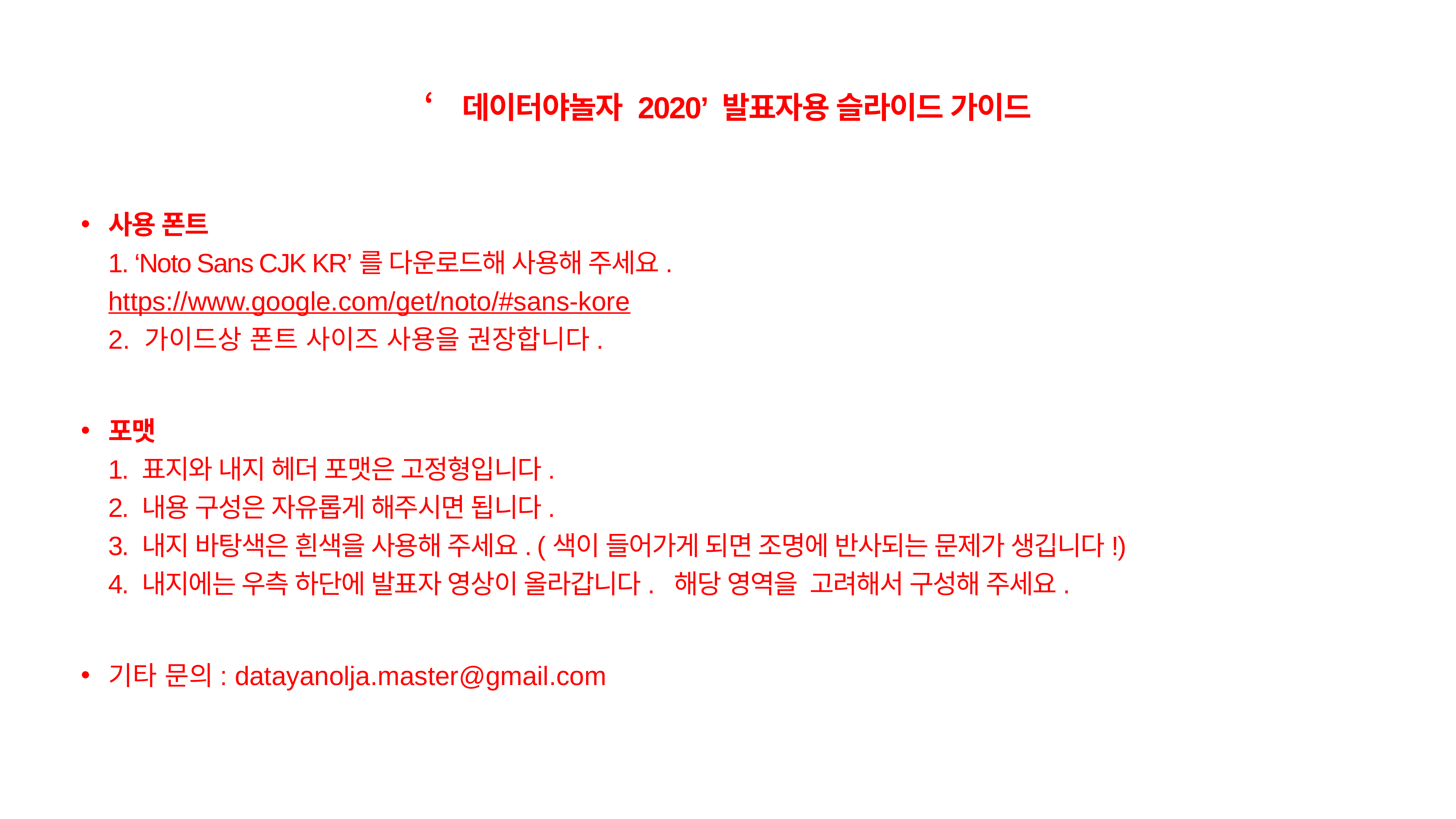

‘데이터야놀자 2020’ 발표자용 슬라이드 가이드
사용 폰트
1. ‘Noto Sans CJK KR’를 다운로드해 사용해 주세요.
https://www.google.com/get/noto/#sans-kore
2. 가이드상 폰트 사이즈 사용을 권장합니다.

포맷
1. 표지와 내지 헤더 포맷은 고정형입니다.
2. 내용 구성은 자유롭게 해주시면 됩니다.
3. 내지 바탕색은 흰색을 사용해 주세요. (색이 들어가게 되면 조명에 반사되는 문제가 생깁니다!)
4. 내지에는 우측 하단에 발표자 영상이 올라갑니다.  해당 영역을  고려해서 구성해 주세요.

기타 문의: datayanolja.master@gmail.com